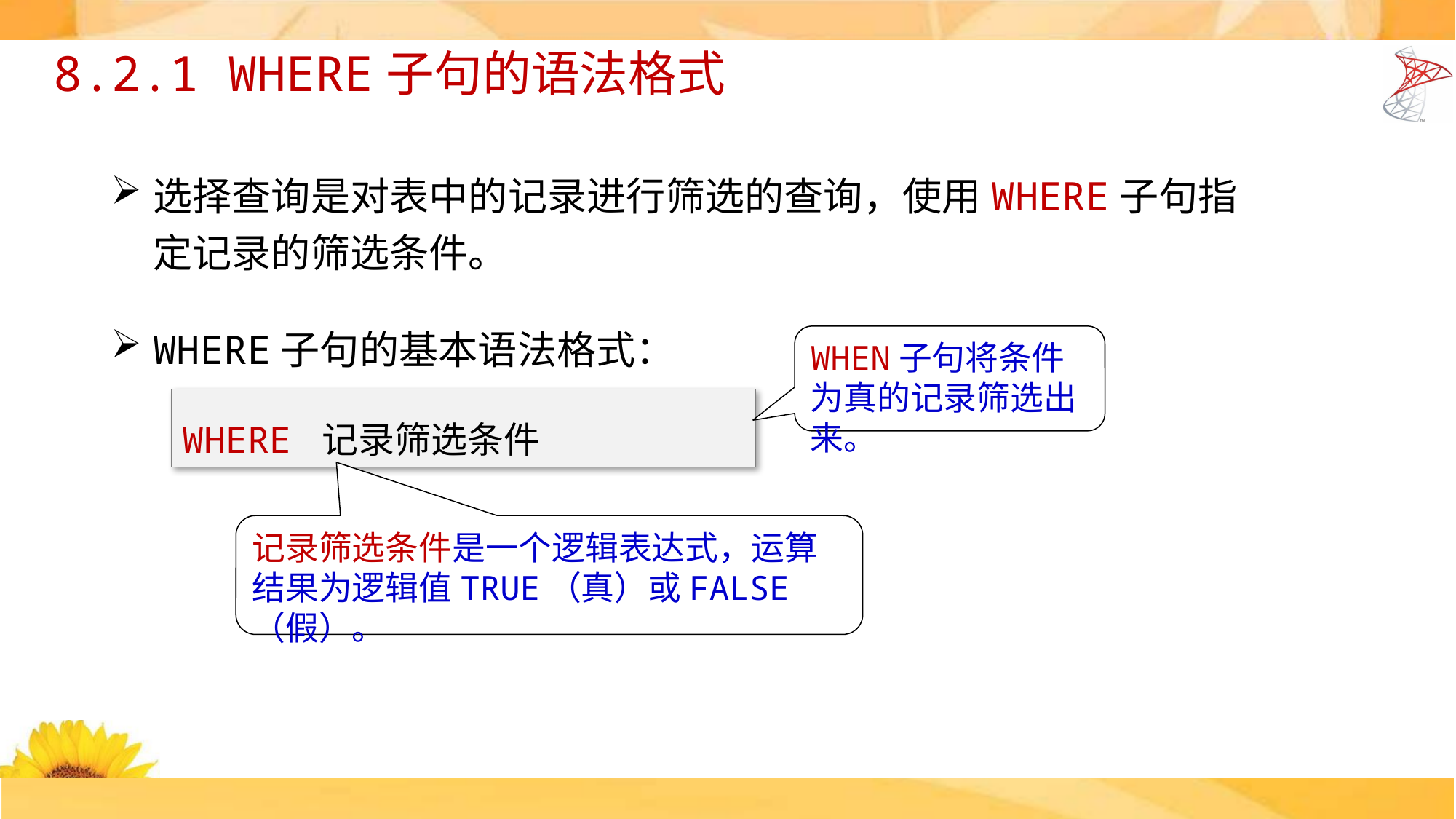

# 8.2.1 WHERE子句的语法格式
选择查询是对表中的记录进行筛选的查询，使用WHERE子句指定记录的筛选条件。
WHERE子句的基本语法格式：
WHEN子句将条件为真的记录筛选出来。

WHERE 记录筛选条件
记录筛选条件是一个逻辑表达式，运算结果为逻辑值TRUE（真）或FALSE（假）。